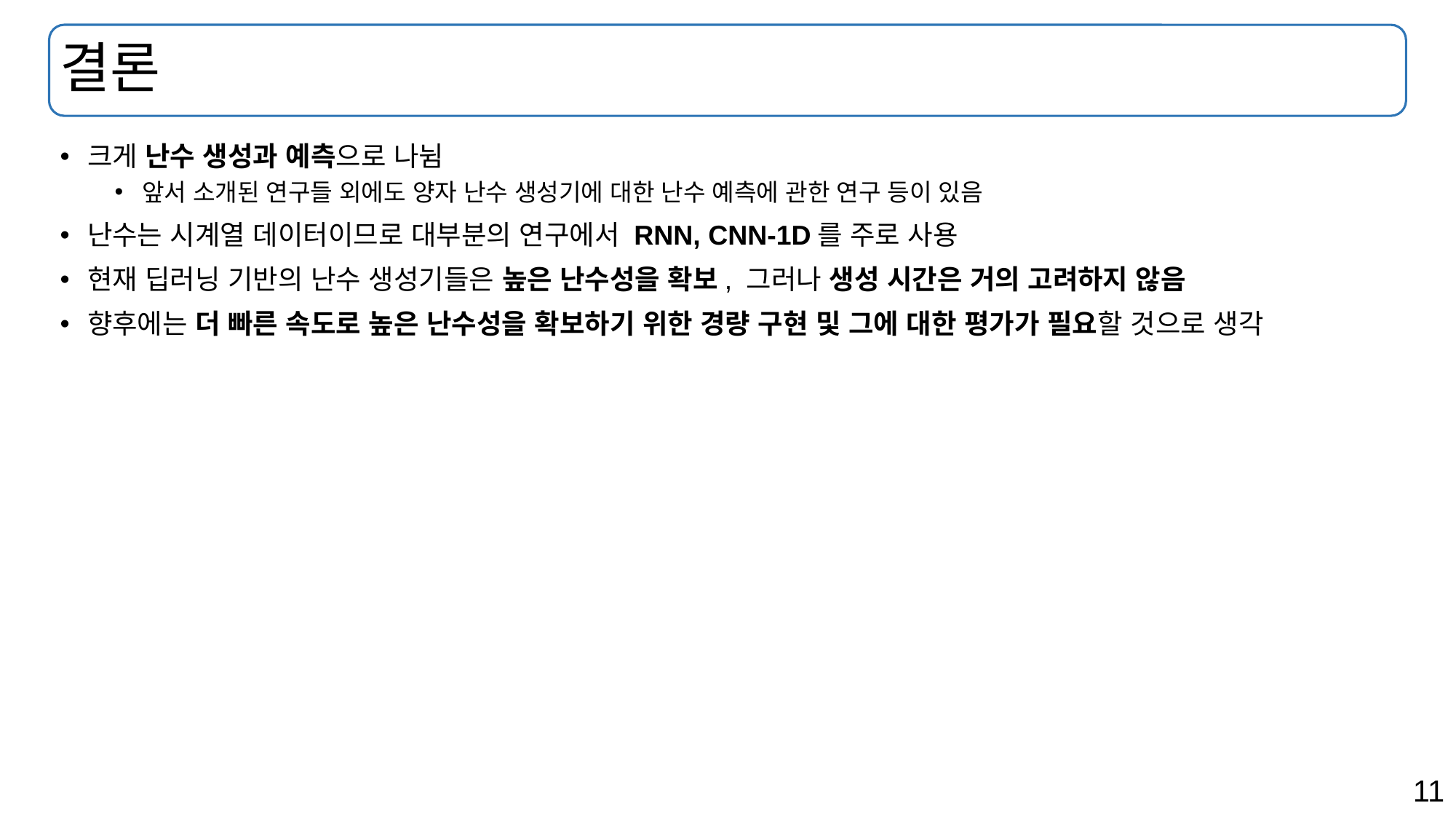

# 결론
크게 난수 생성과 예측으로 나뉨
앞서 소개된 연구들 외에도 양자 난수 생성기에 대한 난수 예측에 관한 연구 등이 있음
난수는 시계열 데이터이므로 대부분의 연구에서 RNN, CNN-1D를 주로 사용
현재 딥러닝 기반의 난수 생성기들은 높은 난수성을 확보, 그러나 생성 시간은 거의 고려하지 않음
향후에는 더 빠른 속도로 높은 난수성을 확보하기 위한 경량 구현 및 그에 대한 평가가 필요할 것으로 생각